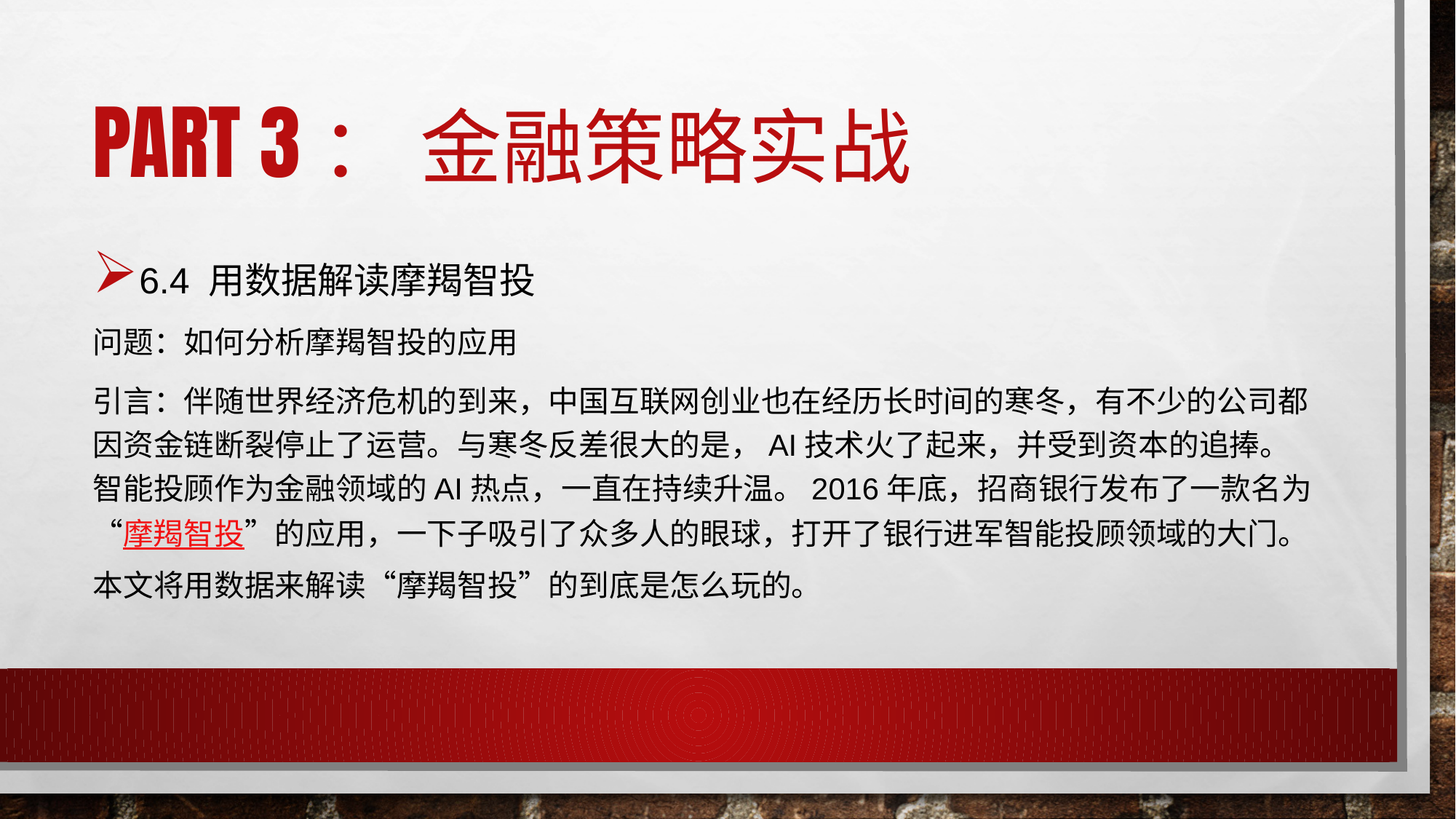

# Part 3： 金融策略实战
6.4 用数据解读摩羯智投
问题：如何分析摩羯智投的应用
引言：伴随世界经济危机的到来，中国互联网创业也在经历⻓时间的寒冬，有不少的公司都因资金链断裂停止了运营。与寒冬反差很大的是，AI技术火了起来，并受到资本的追捧。智能投顾作为金融领域的AI热点，一直在持续升温。2016年底，招商银行发布了一款名为“摩羯智投”的应用，一下子吸引了众多人的眼球，打开了银行进军智能投顾领域的大门。本文将用数据来解读“摩羯智投”的到底是怎么玩的。